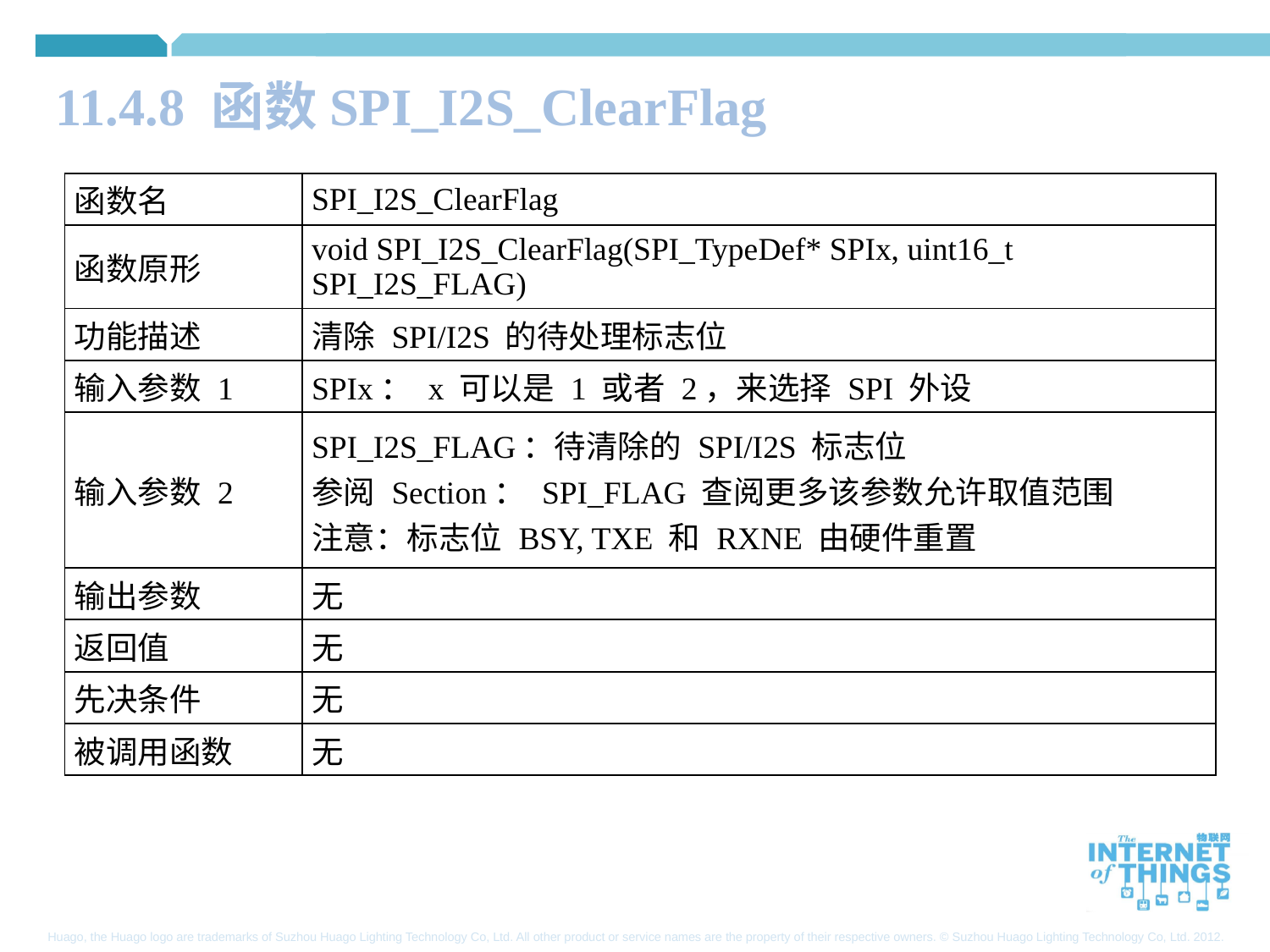

11.4.8 函数SPI_I2S_ClearFlag
| 函数名 | SPI\_I2S\_ClearFlag |
| --- | --- |
| 函数原形 | void SPI\_I2S\_ClearFlag(SPI\_TypeDef\* SPIx, uint16\_t SPI\_I2S\_FLAG) |
| 功能描述 | 清除 SPI/I2S 的待处理标志位 |
| 输入参数 1 | SPIx： x 可以是 1 或者 2，来选择 SPI 外设 |
| 输入参数 2 | SPI\_I2S\_FLAG：待清除的 SPI/I2S 标志位 参阅 Section： SPI\_FLAG 查阅更多该参数允许取值范围 注意：标志位 BSY, TXE 和 RXNE 由硬件重置 |
| 输出参数 | 无 |
| 返回值 | 无 |
| 先决条件 | 无 |
| 被调用函数 | 无 |